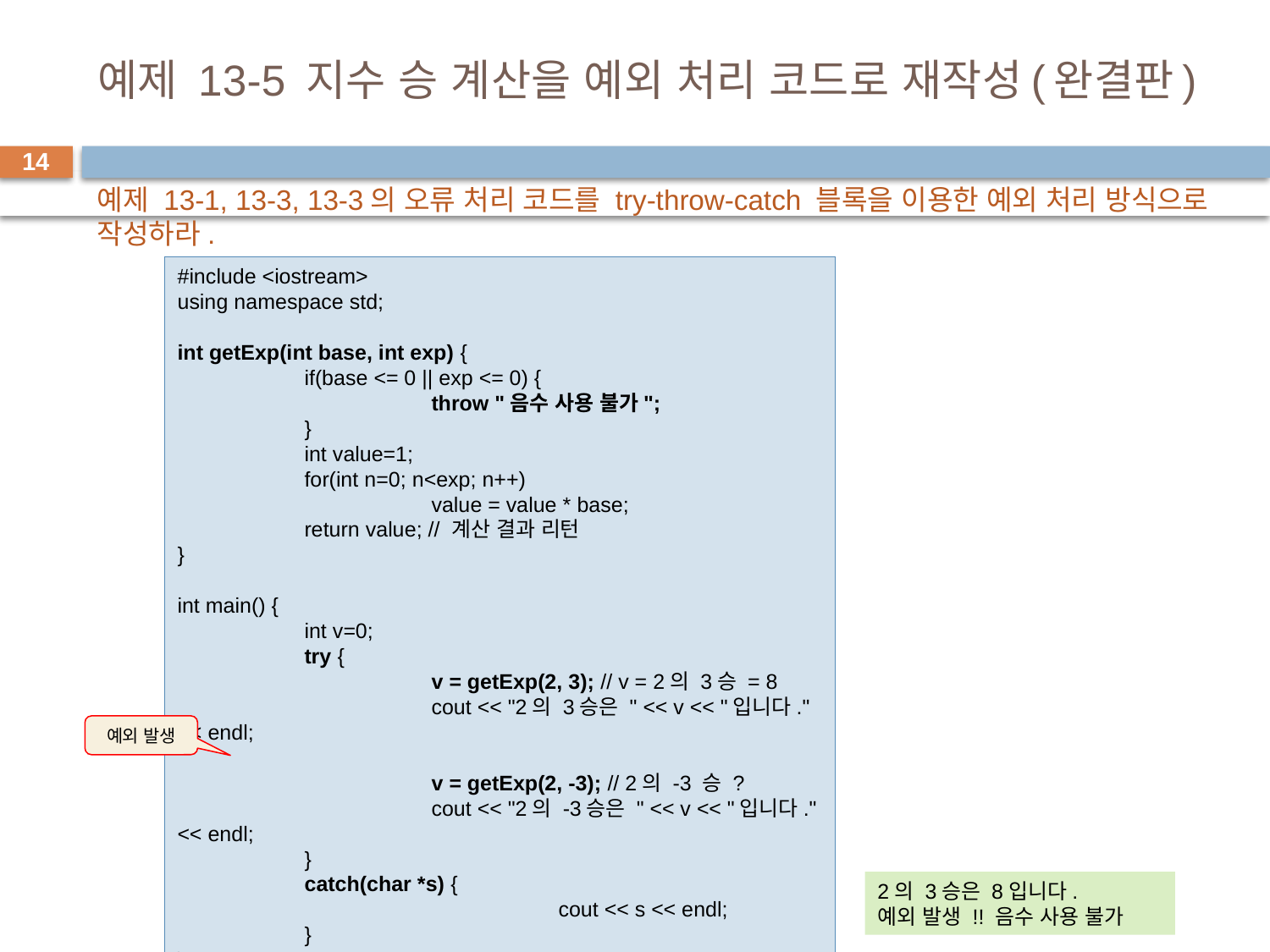

# 예제 13-5 지수 승 계산을 예외 처리 코드로 재작성(완결판)
14
예제 13-1, 13-3, 13-3의 오류 처리 코드를 try-throw-catch 블록을 이용한 예외 처리 방식으로 작성하라.
#include <iostream>
using namespace std;

int getExp(int base, int exp) {
	if(base <= 0 || exp <= 0) {
		throw "음수 사용 불가";
	}
	int value=1;
	for(int n=0; n<exp; n++)
		value = value * base;
	return value; // 계산 결과 리턴
}

int main() {
	int v=0;
	try {
		v = getExp(2, 3); // v = 2의 3승 = 8
		cout << "2의 3승은 " << v << "입니다." << endl;

		v = getExp(2, -3); // 2의 -3 승 ?
		cout << "2의 -3승은 " << v << "입니다." << endl;
	}
	catch(char *s) {
			cout << s << endl;
	}
}
예외 발생
2의 3승은 8입니다.
예외 발생 !! 음수 사용 불가